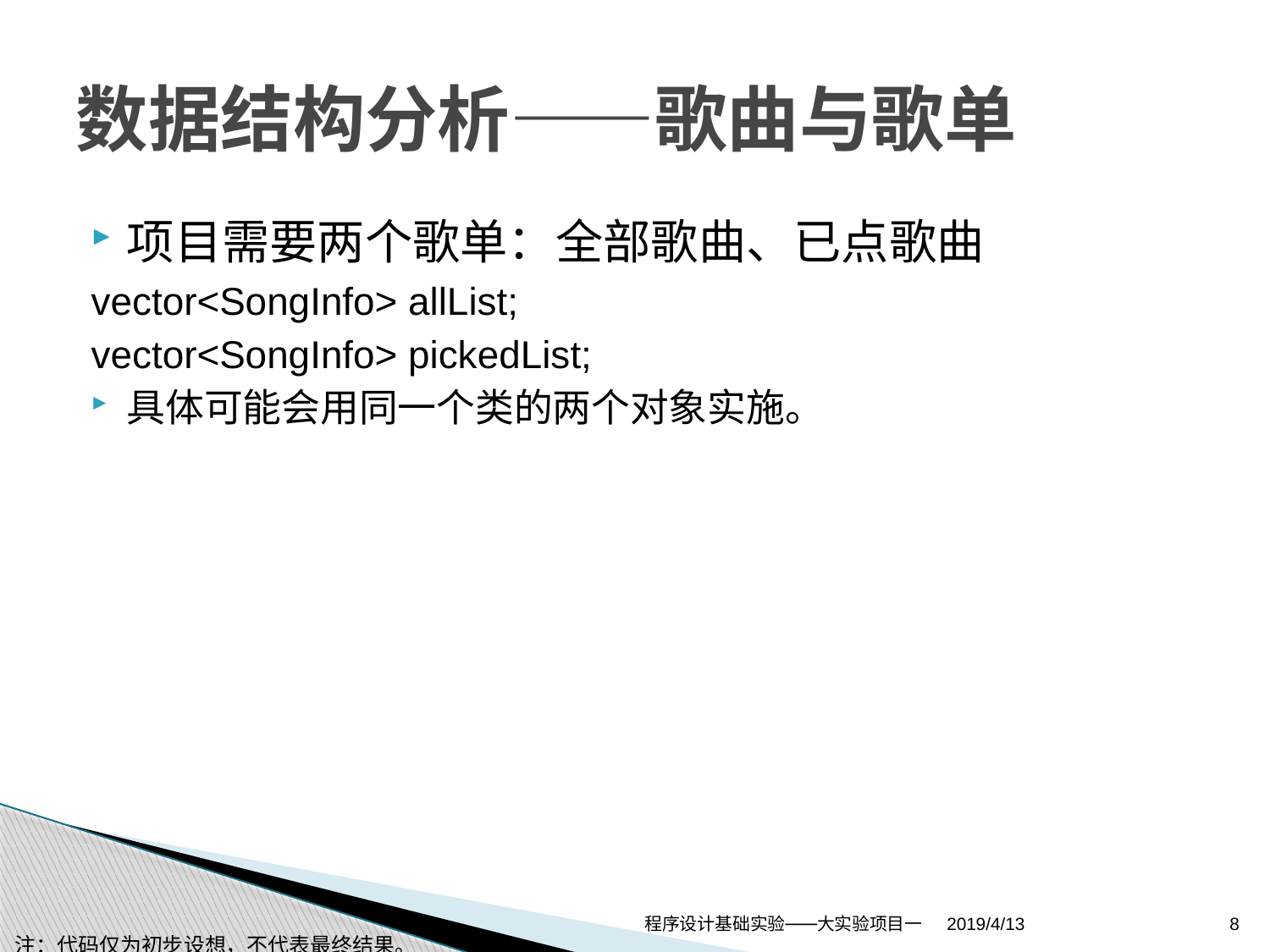

# 数据结构分析——歌曲与歌单
项目需要两个歌单：全部歌曲、已点歌曲
vector<SongInfo> allList;
vector<SongInfo> pickedList;
具体可能会用同一个类的两个对象实施。
程序设计基础实验——大实验项目一
2019/4/13
8
注：代码仅为初步设想，不代表最终结果。